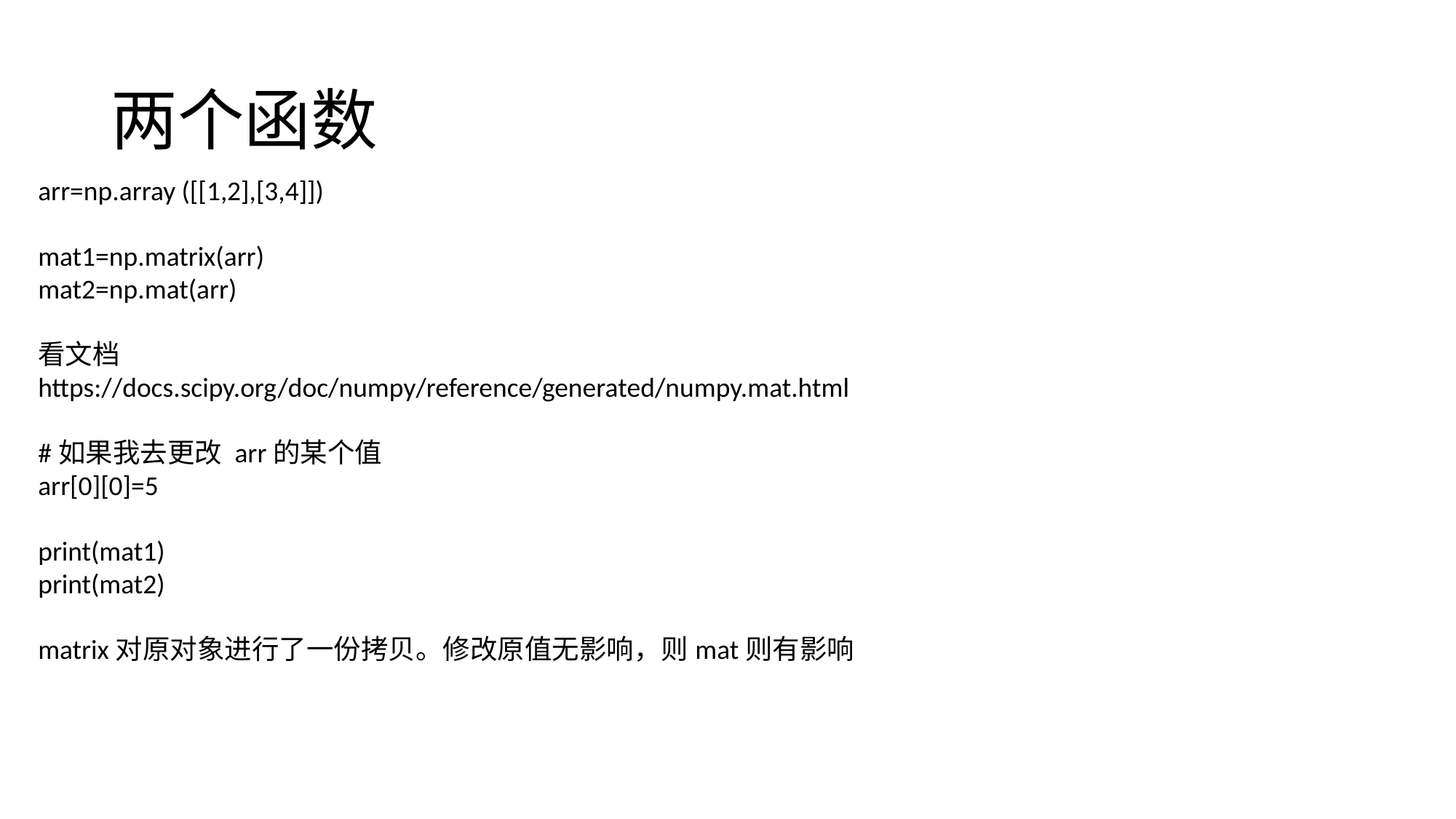

# 两个函数
arr=np.array ([[1,2],[3,4]])

mat1=np.matrix(arr)
mat2=np.mat(arr)

看文档
https://docs.scipy.org/doc/numpy/reference/generated/numpy.mat.html

#如果我去更改 arr的某个值
arr[0][0]=5

print(mat1)
print(mat2)

matrix对原对象进行了一份拷贝。修改原值无影响，则mat则有影响